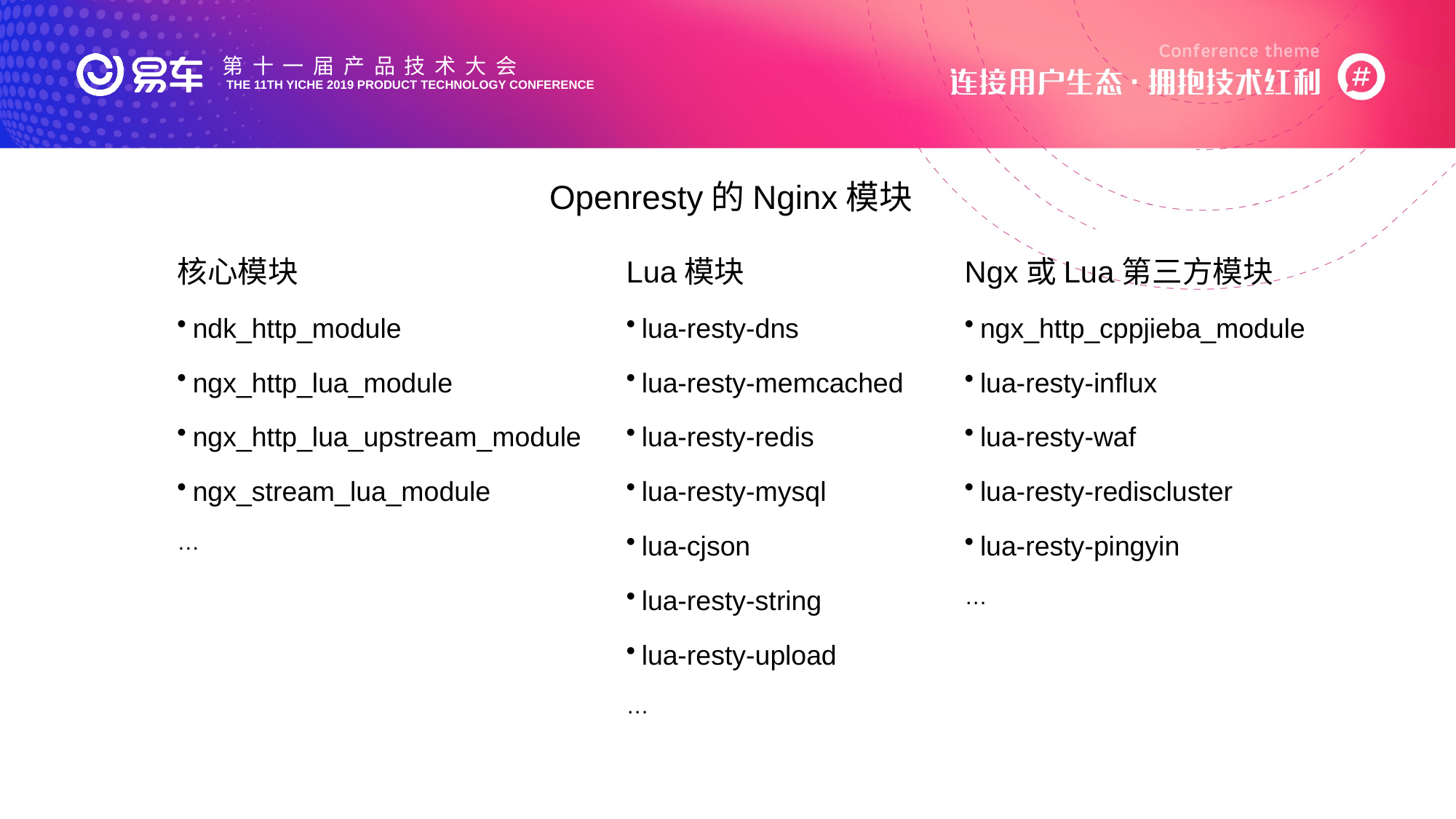

# Openresty的Nginx模块
核心模块
ndk_http_module
ngx_http_lua_module
ngx_http_lua_upstream_module
ngx_stream_lua_module
…
Lua模块
lua-resty-dns
lua-resty-memcached
lua-resty-redis
lua-resty-mysql
lua-cjson
lua-resty-string
lua-resty-upload
…
Ngx或Lua第三方模块
ngx_http_cppjieba_module
lua-resty-influx
lua-resty-waf
lua-resty-rediscluster
lua-resty-pingyin
…